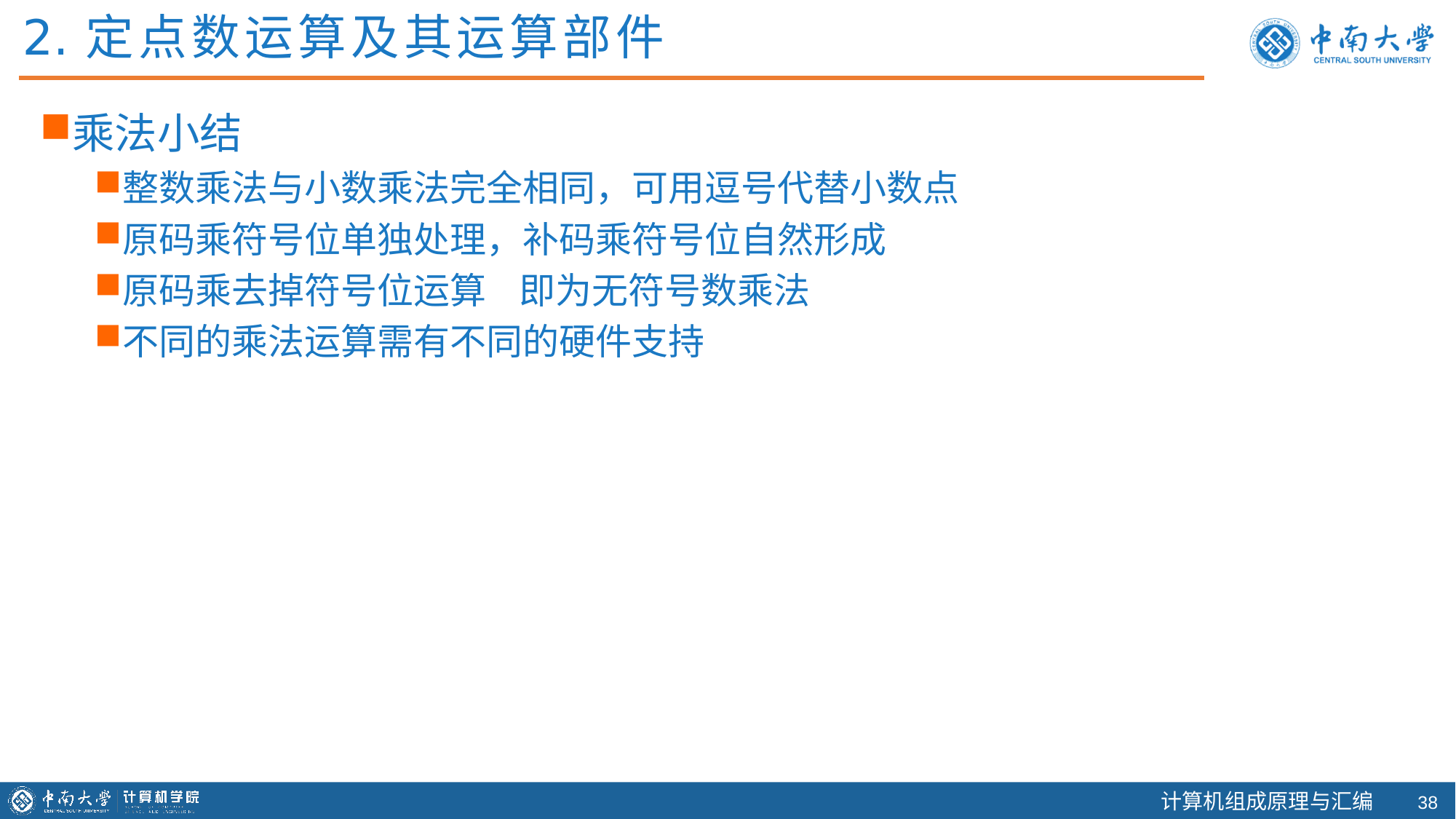

2.定点数运算及其运算部件
乘法小结
整数乘法与小数乘法完全相同，可用逗号代替小数点
原码乘符号位单独处理，补码乘符号位自然形成
原码乘去掉符号位运算    即为无符号数乘法
不同的乘法运算需有不同的硬件支持

38